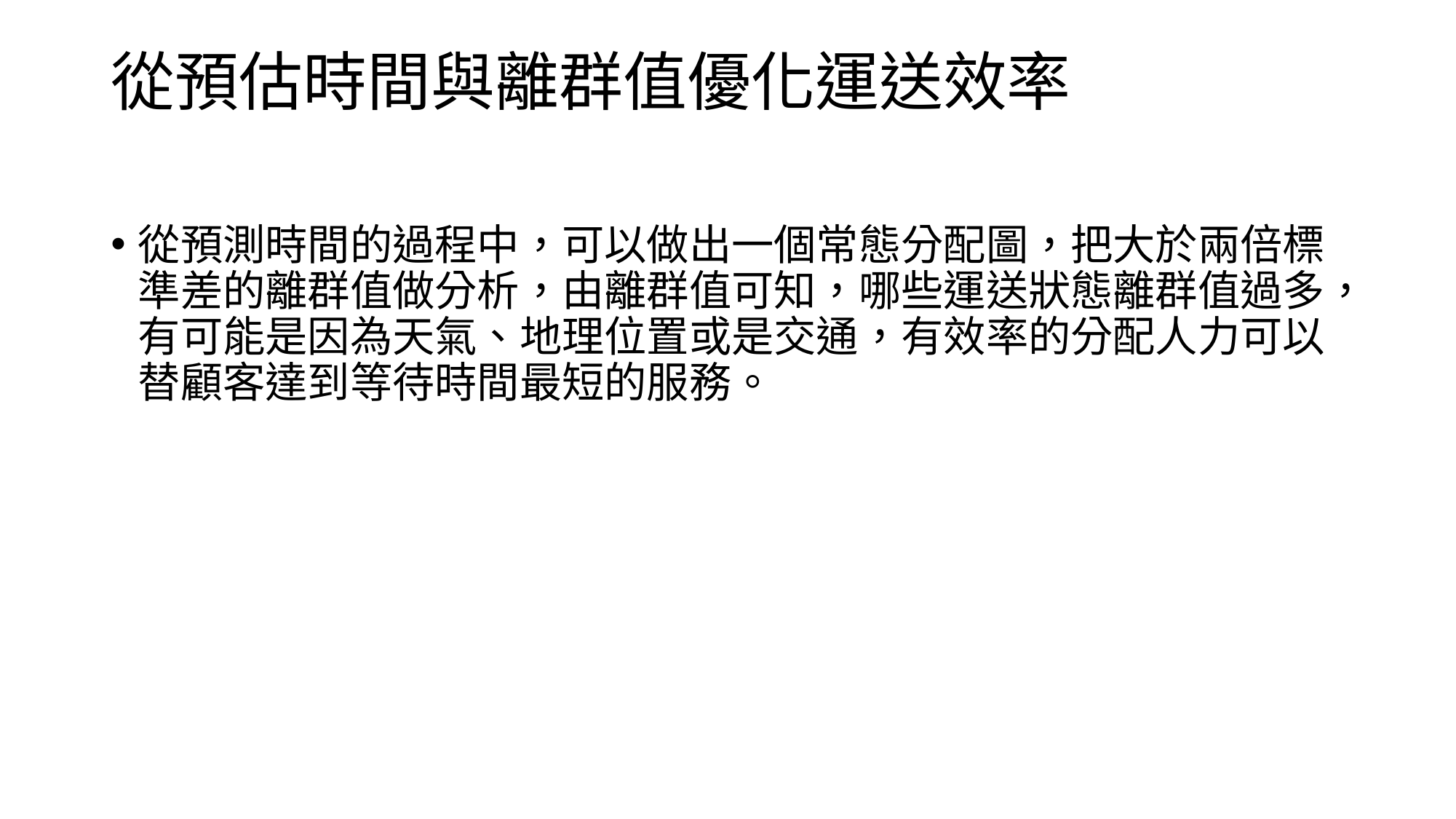

# 從預估時間與離群值優化運送效率
從預測時間的過程中，可以做出一個常態分配圖，把大於兩倍標準差的離群值做分析，由離群值可知，哪些運送狀態離群值過多，有可能是因為天氣、地理位置或是交通，有效率的分配人力可以替顧客達到等待時間最短的服務。